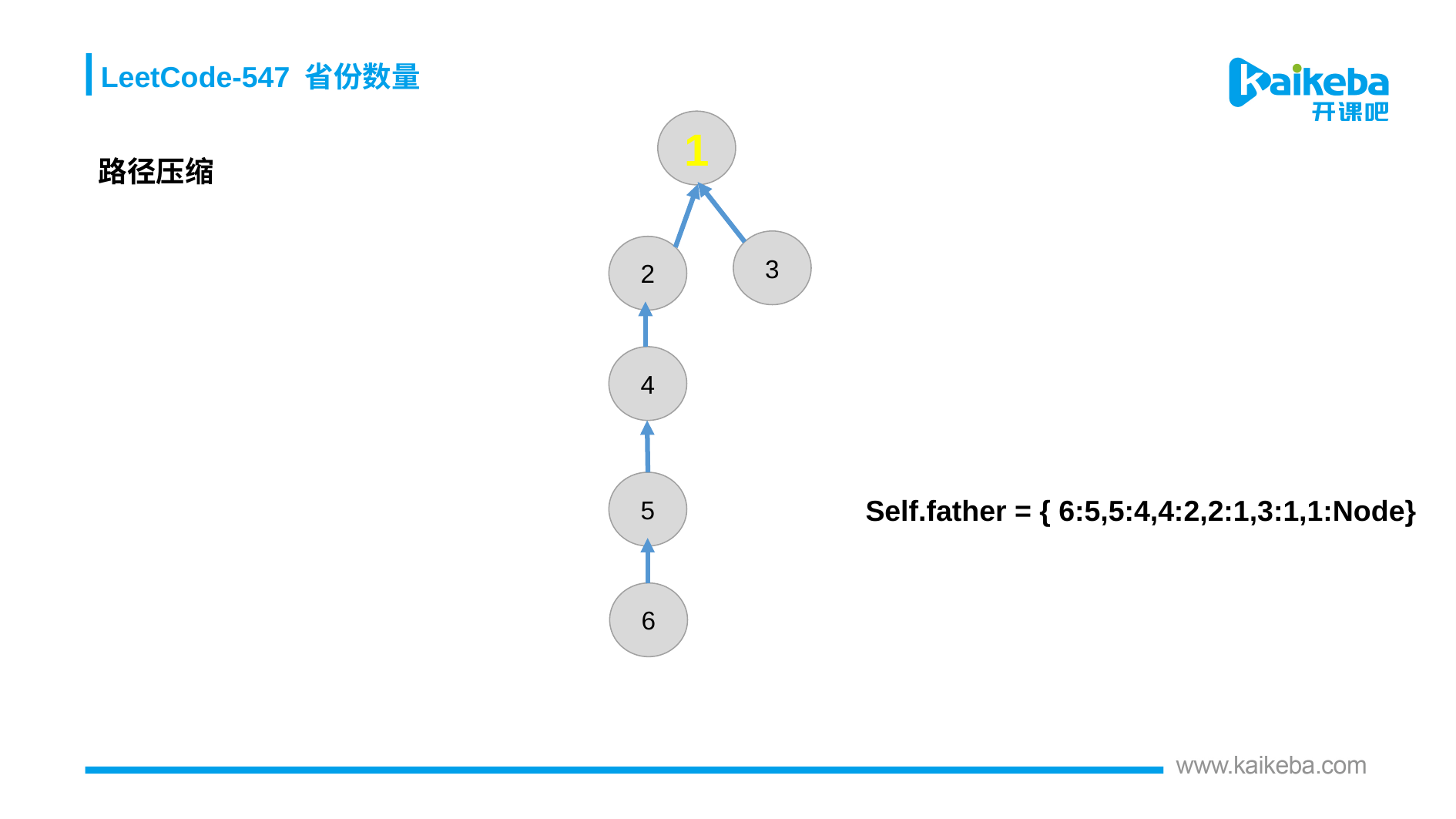

LeetCode-547 省份数量
1
路径压缩
3
2
4
5
Self.father = { 6:5,5:4,4:2,2:1,3:1,1:Node}
6